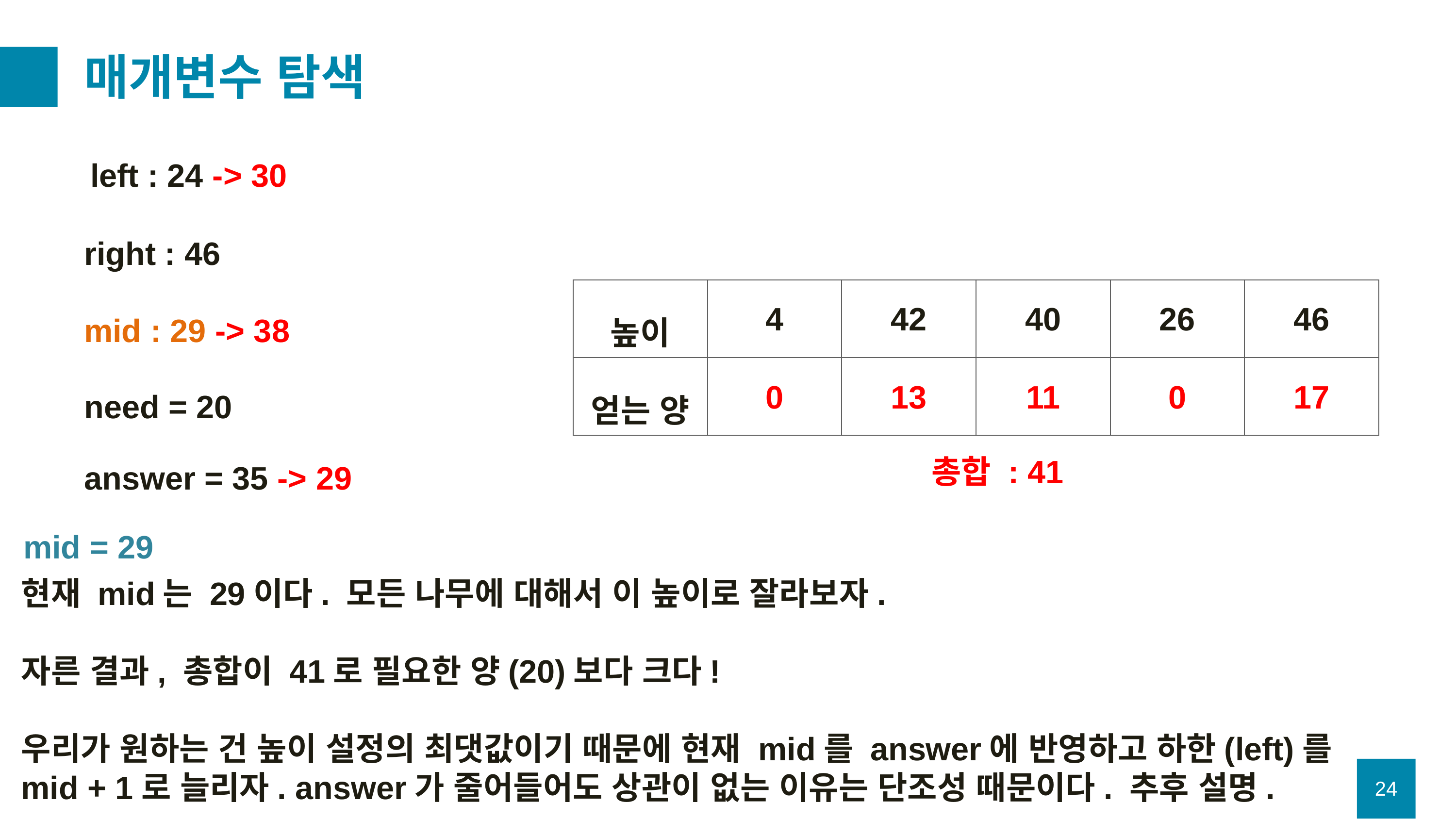

# 매개변수 탐색
left : 24 -> 30
right : 46
| 높이 | 4 | 42 | 40 | 26 | 46 |
| --- | --- | --- | --- | --- | --- |
| 얻는 양 | 0 | 13 | 11 | 0 | 17 |
mid : 29 -> 38
need = 20
총합 : 41
answer = 35 -> 29
mid = 29
현재 mid는 29이다. 모든 나무에 대해서 이 높이로 잘라보자.

자른 결과, 총합이 41로 필요한 양(20)보다 크다!

우리가 원하는 건 높이 설정의 최댓값이기 때문에 현재 mid를 answer에 반영하고 하한(left)를
mid + 1로 늘리자. answer가 줄어들어도 상관이 없는 이유는 단조성 때문이다. 추후 설명.
24